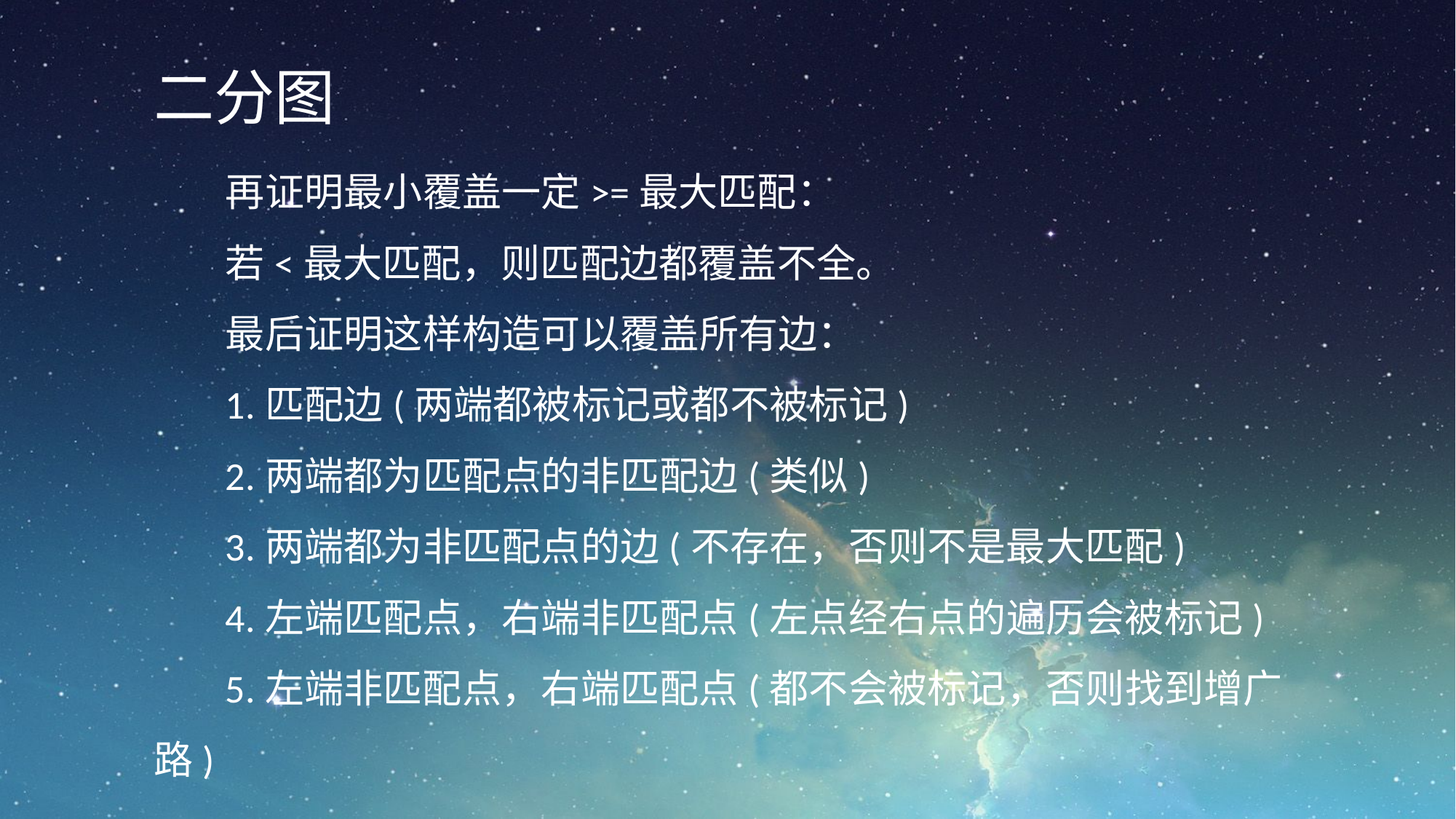

二分图
再证明最小覆盖一定>=最大匹配：
若<最大匹配，则匹配边都覆盖不全。
最后证明这样构造可以覆盖所有边：
1.匹配边(两端都被标记或都不被标记)
2.两端都为匹配点的非匹配边(类似)
3.两端都为非匹配点的边(不存在，否则不是最大匹配)
4.左端匹配点，右端非匹配点(左点经右点的遍历会被标记)
5.左端非匹配点，右端匹配点(都不会被标记，否则找到增广路)